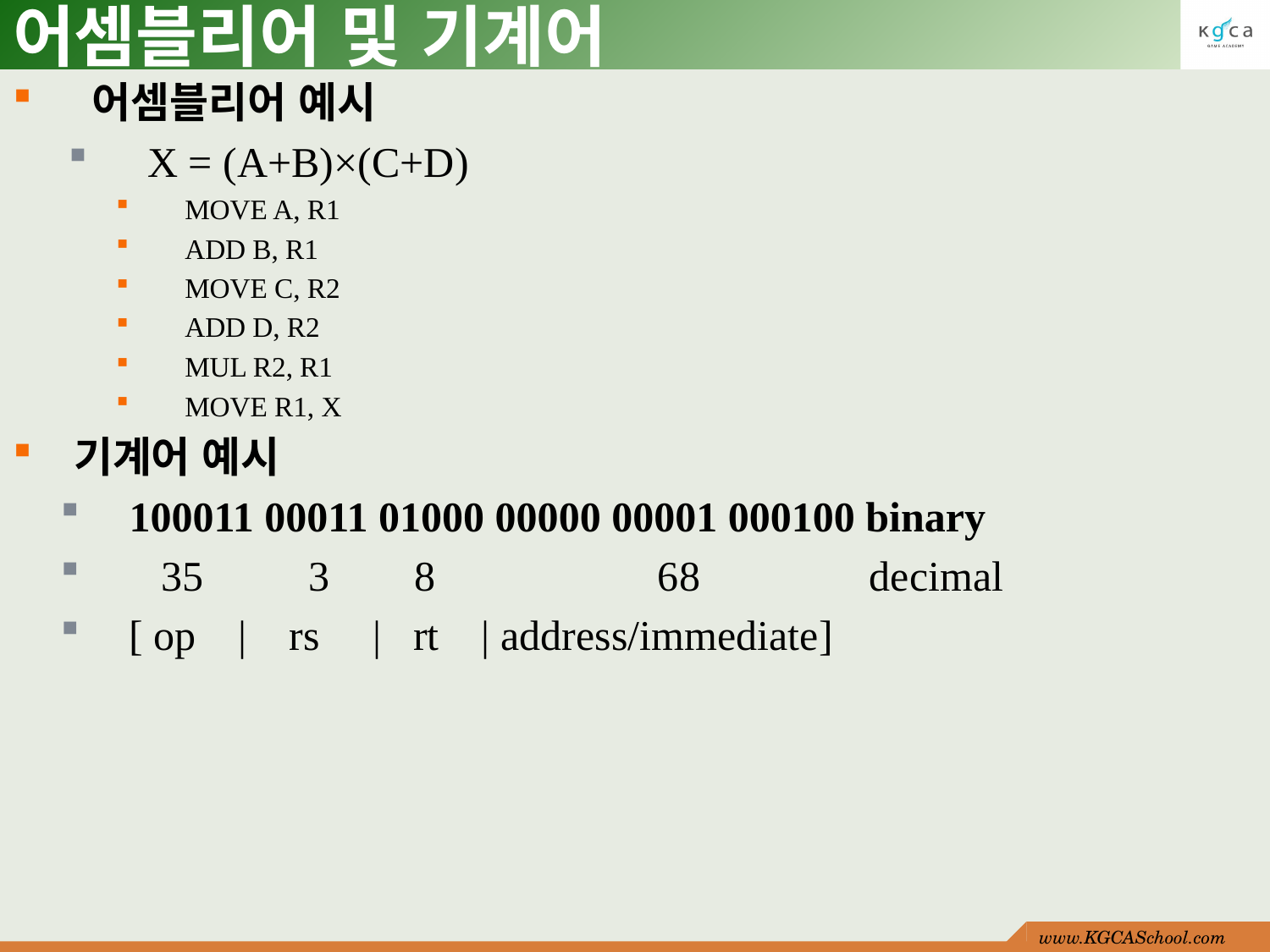

# 어셈블리어 및 기계어
어셈블리어 예시
X = (A+B)×(C+D)
MOVE A, R1
ADD B, R1
MOVE C, R2
ADD D, R2
MUL R2, R1
MOVE R1, X
기계어 예시
100011 00011 01000 00000 00001 000100 binary
   35          3        8                     68                decimal
[ op    |    rs     |   rt    | address/immediate]